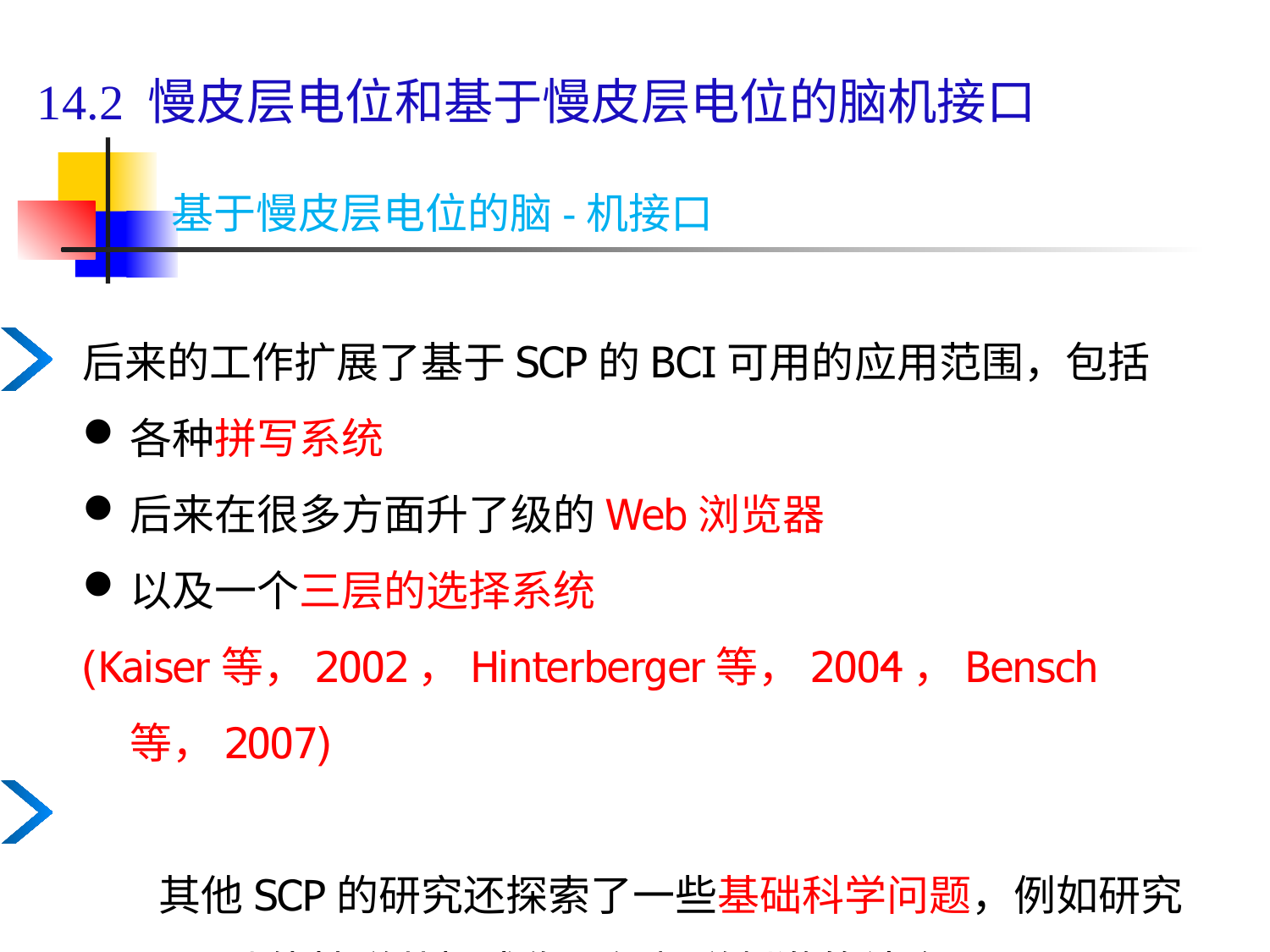

# 14.2 慢皮层电位和基于慢皮层电位的脑机接口
基于慢皮层电位的脑-机接口
后来的工作扩展了基于SCP的BCI可用的应用范围，包括
各种拼写系统
后来在很多方面升了级的Web浏览器
以及一个三层的选择系统
(Kaiser等，2002，Hinterberger等，2004，Bensch等，2007)

       其他SCP的研究还探索了一些基础科学问题，例如研究SCPs与功能性磁共振成像、经颅磁刺激的结合。